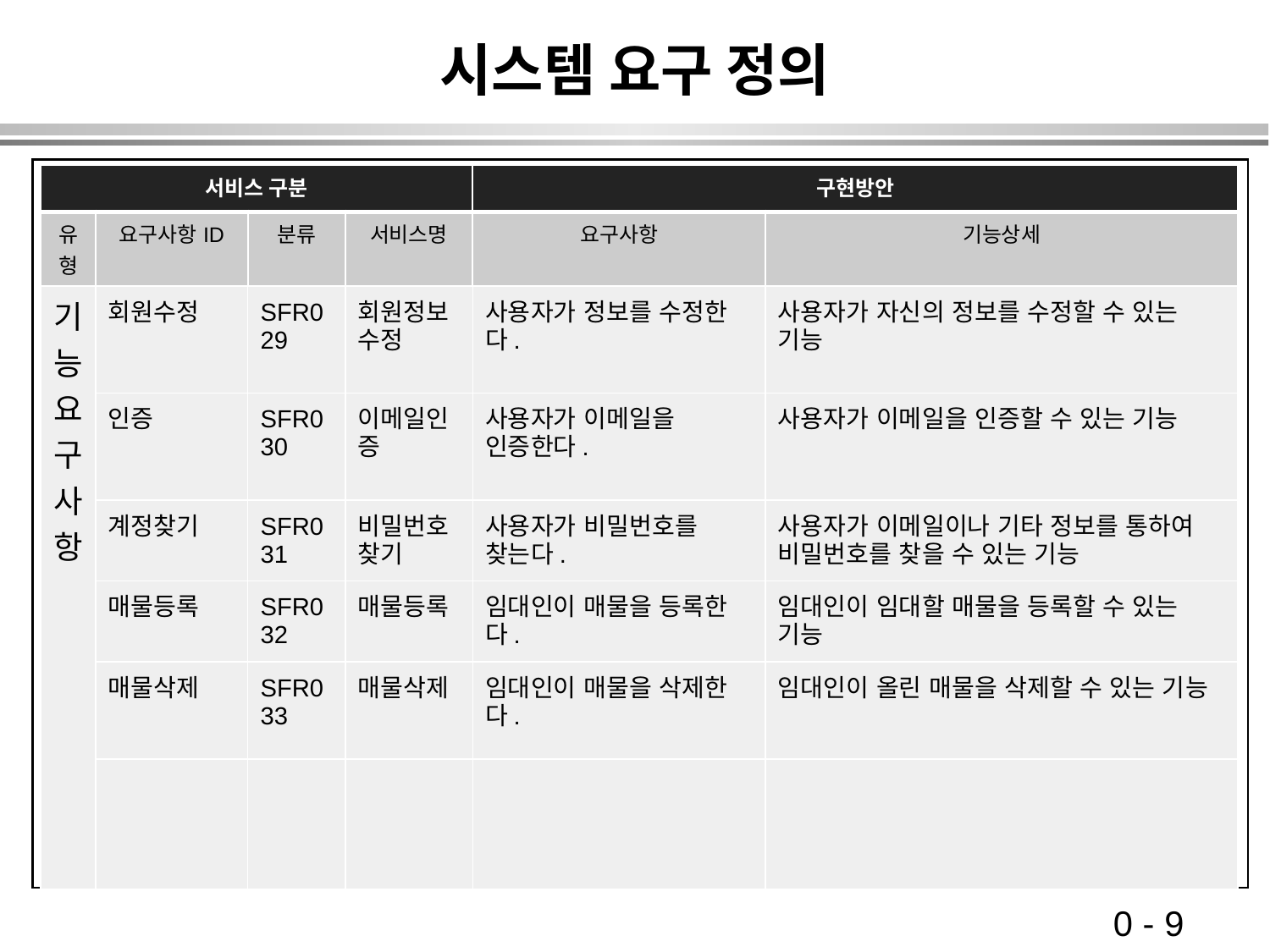

# 시스템 요구 정의
| 서비스 구분 |  |  |  | 구현방안 |  |
| --- | --- | --- | --- | --- | --- |
| 유형 | 요구사항ID | 분류 | 서비스명 | 요구사항 | 기능상세 |
| 기능요구사항 | 회원수정 | SFR029 | 회원정보수정 | 사용자가 정보를 수정한다. | 사용자가 자신의 정보를 수정할 수 있는 기능 |
|  | 인증 | SFR030 | 이메일인증 | 사용자가 이메일을 인증한다. | 사용자가 이메일을 인증할 수 있는 기능 |
|  | 계정찾기 | SFR031 | 비밀번호찾기 | 사용자가 비밀번호를 찾는다. | 사용자가 이메일이나 기타 정보를 통하여 비밀번호를 찾을 수 있는 기능 |
|  | 매물등록 | SFR032 | 매물등록 | 임대인이 매물을 등록한다. | 임대인이 임대할 매물을 등록할 수 있는 기능 |
|  | 매물삭제 | SFR033 | 매물삭제 | 임대인이 매물을 삭제한다. | 임대인이 올린 매물을 삭제할 수 있는 기능 |
|  |  |  |  |  |  |